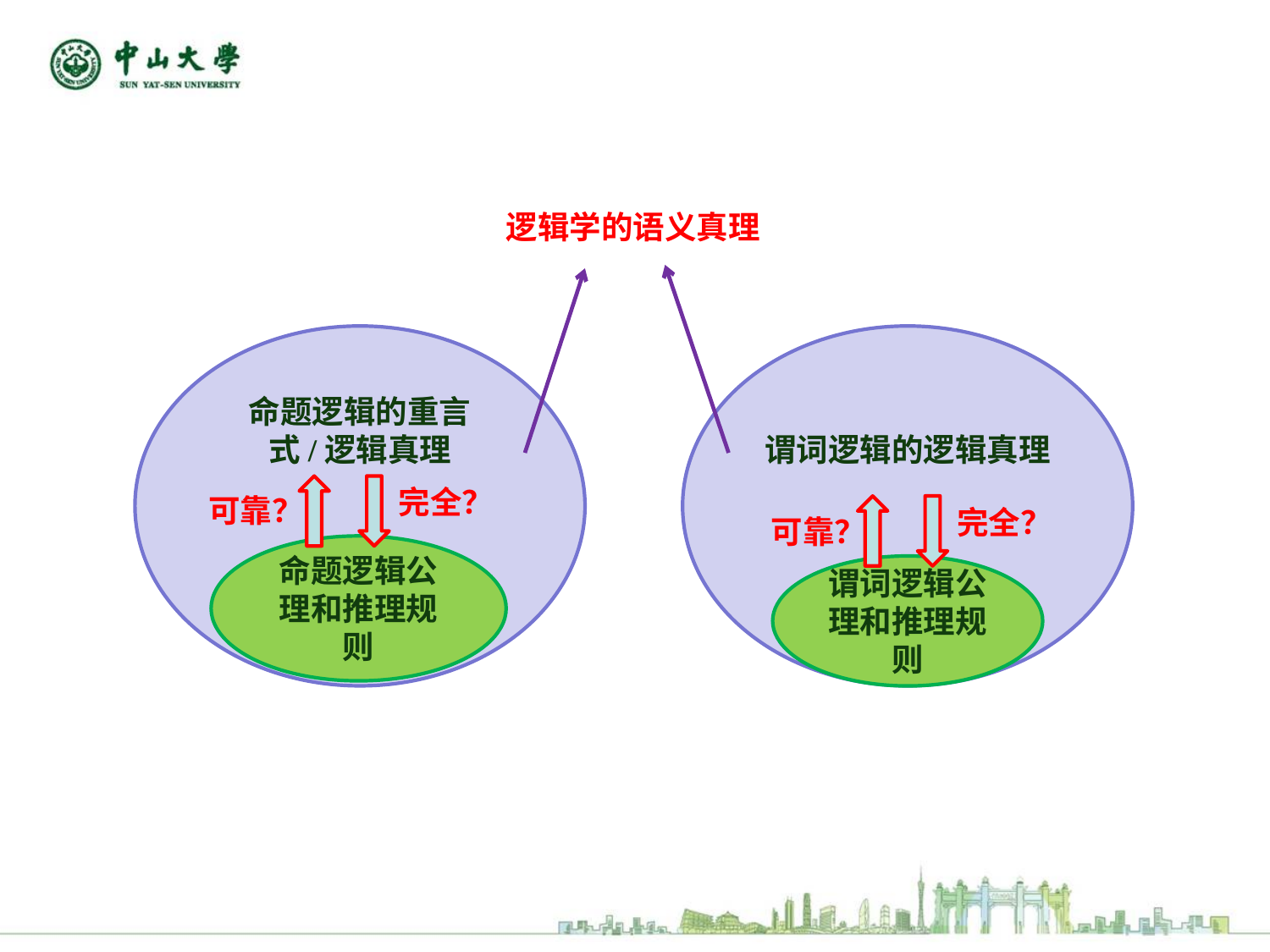

逻辑学的语义真理
命题逻辑的重言式/逻辑真理

谓词逻辑的逻辑真理

完全？

可靠？
完全？

可靠？
命题逻辑公理和推理规则
谓词逻辑公理和推理规则